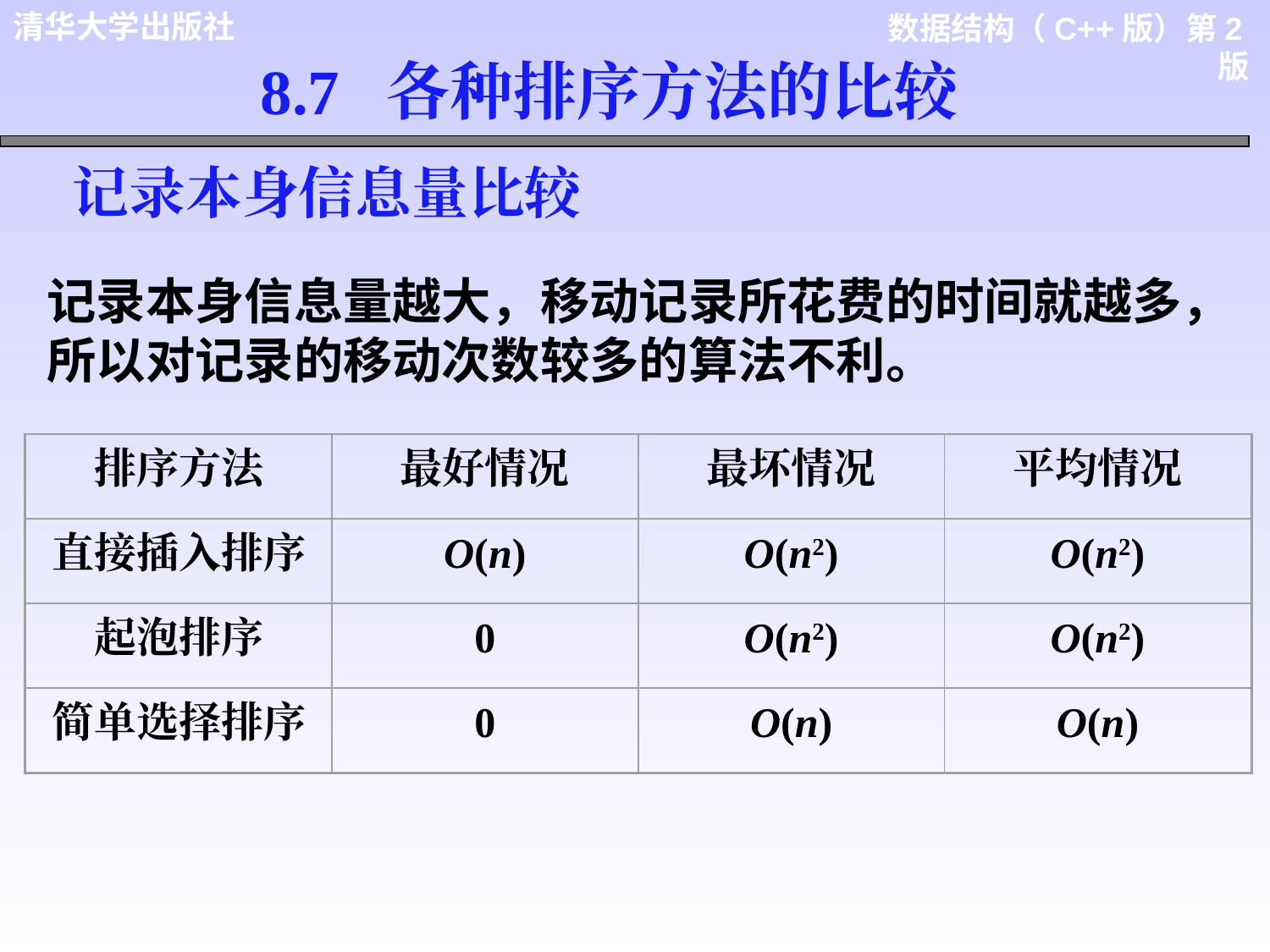

8.7  各种排序方法的比较
记录本身信息量比较
记录本身信息量越大，移动记录所花费的时间就越多，所以对记录的移动次数较多的算法不利。

排序方法

最好情况

最坏情况

平均情况

直接插入排序

O(n)

O(n2)

O(n2)

起泡排序

0

O(n2)

O(n2)

简单选择排序

0

O(n)

O(n)